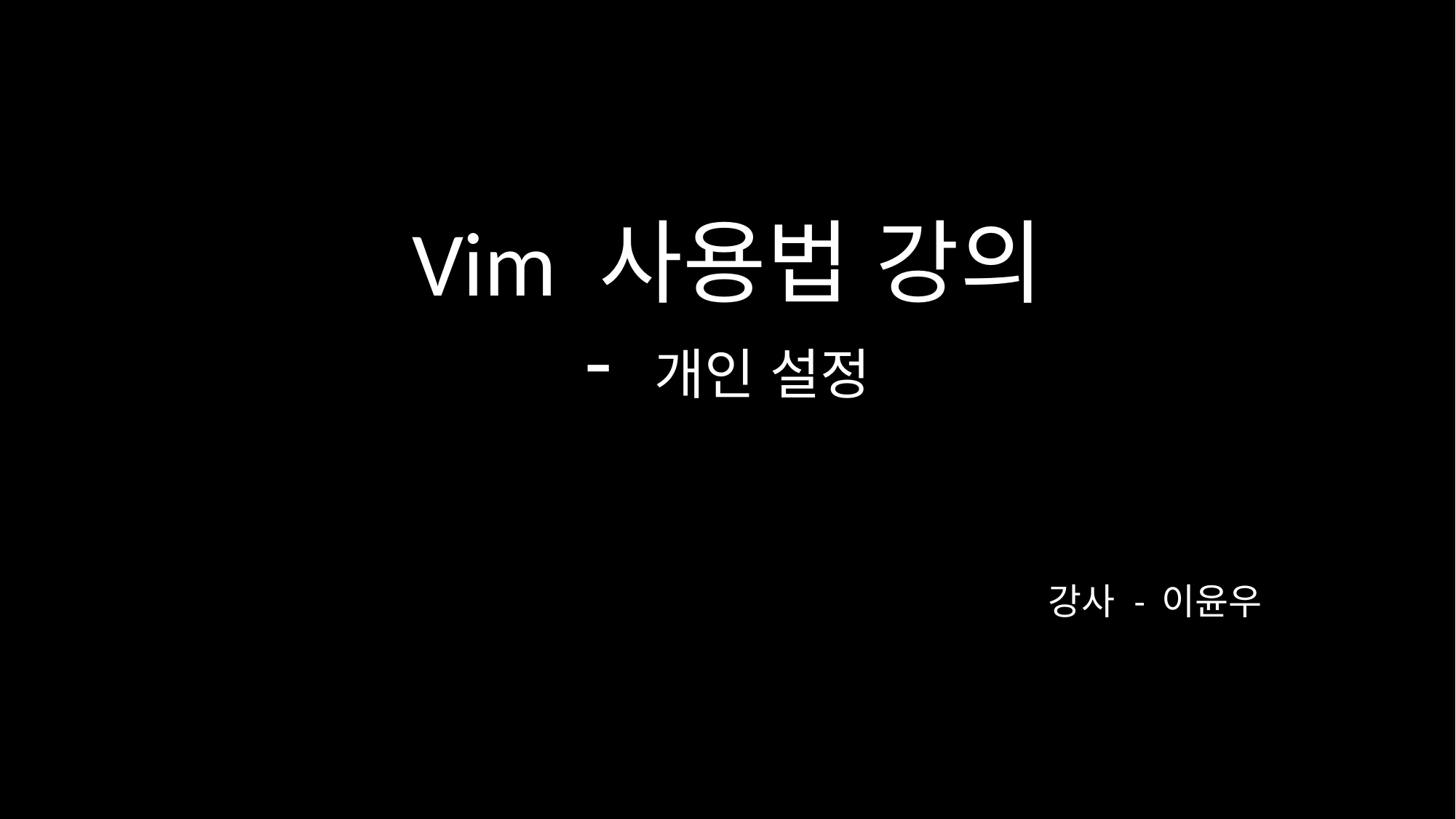

# Vim 사용법 강의 - 개인 설정
강사 - 이윤우